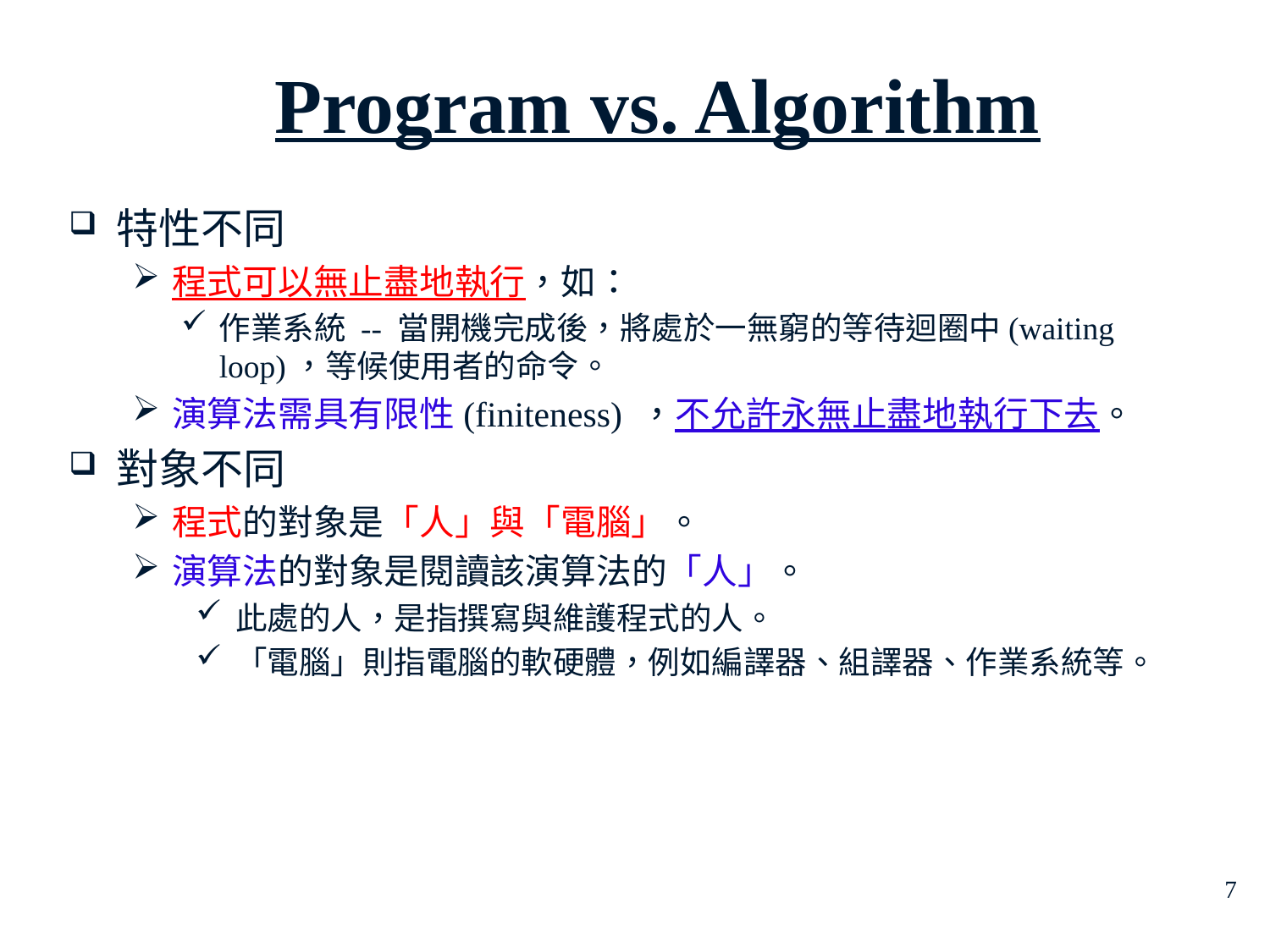

# Program vs. Algorithm
特性不同
程式可以無止盡地執行，如：
作業系統 -- 當開機完成後，將處於一無窮的等待迴圈中(waiting loop)，等候使用者的命令。
演算法需具有限性(finiteness) ，不允許永無止盡地執行下去。
對象不同
程式的對象是「人」與「電腦」。
演算法的對象是閱讀該演算法的「人」。
此處的人，是指撰寫與維護程式的人。
「電腦」則指電腦的軟硬體，例如編譯器、組譯器、作業系統等。
7